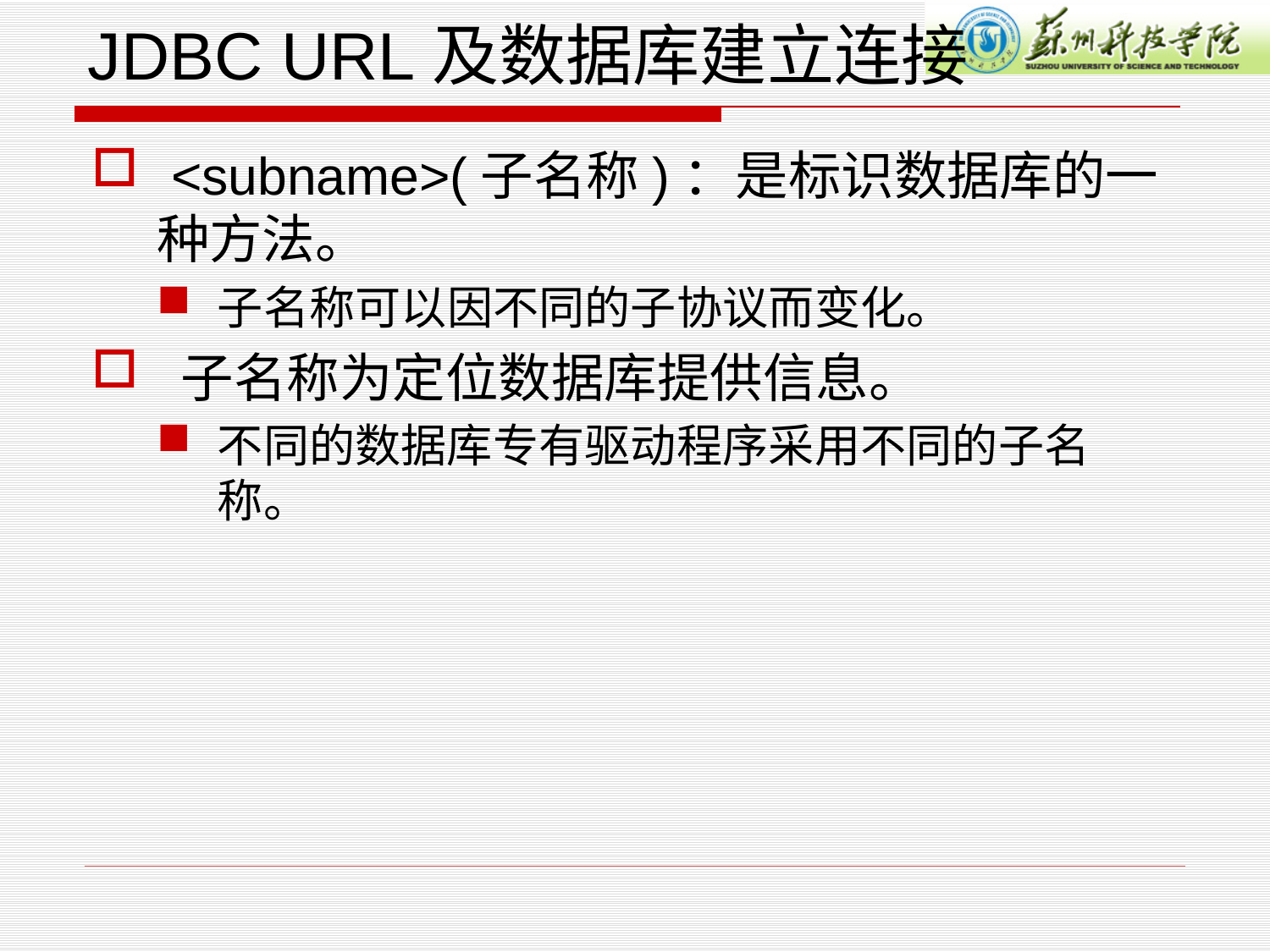

# JDBC URL及数据库建立连接
 <subname>(子名称)：是标识数据库的一种方法。
子名称可以因不同的子协议而变化。
 子名称为定位数据库提供信息。
不同的数据库专有驱动程序采用不同的子名称。